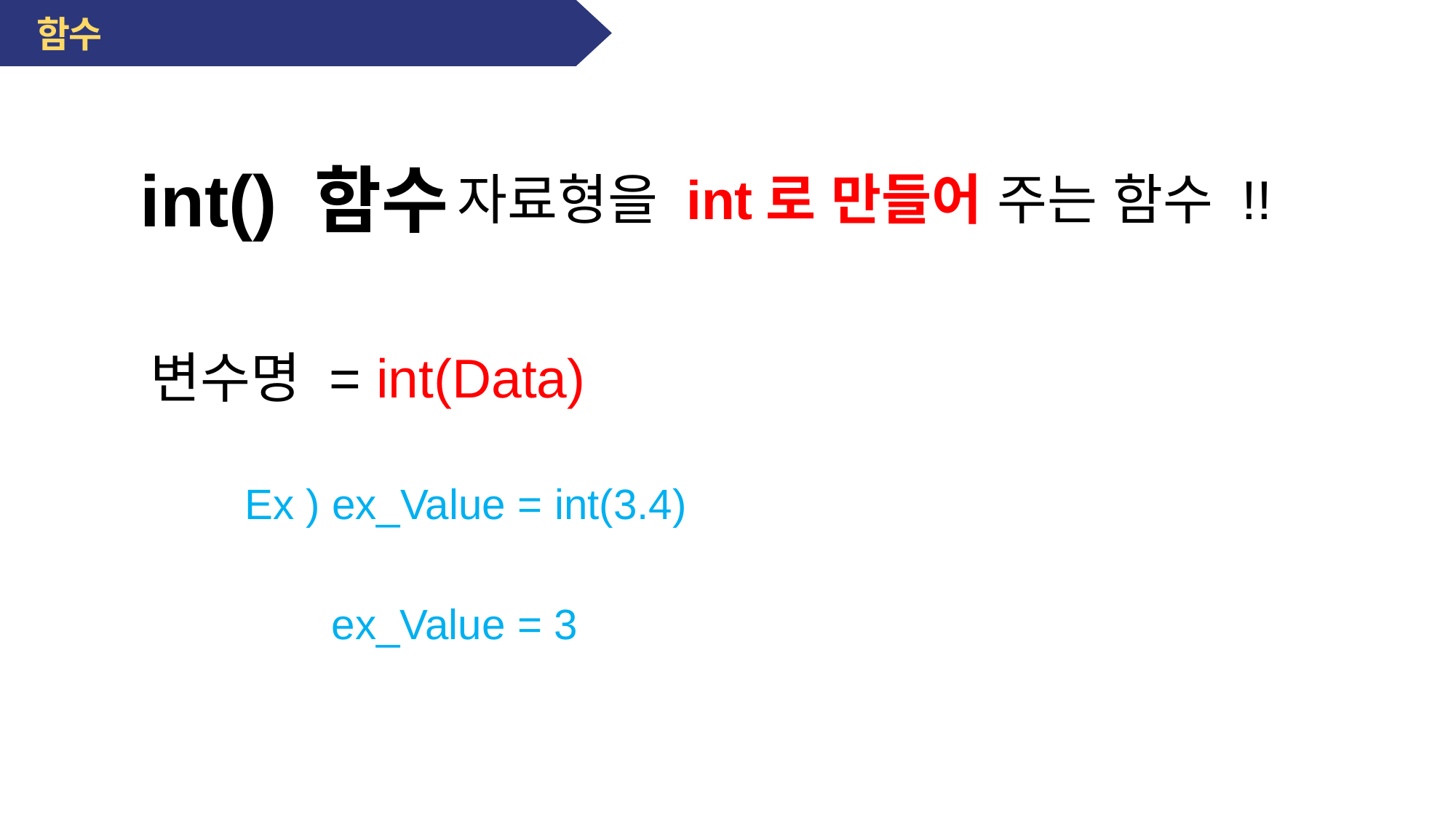

함수
int() 함수
자료형을 int로 만들어 주는 함수 !!
변수명 = int(Data)
Ex ) ex_Value = int(3.4)
ex_Value = 3